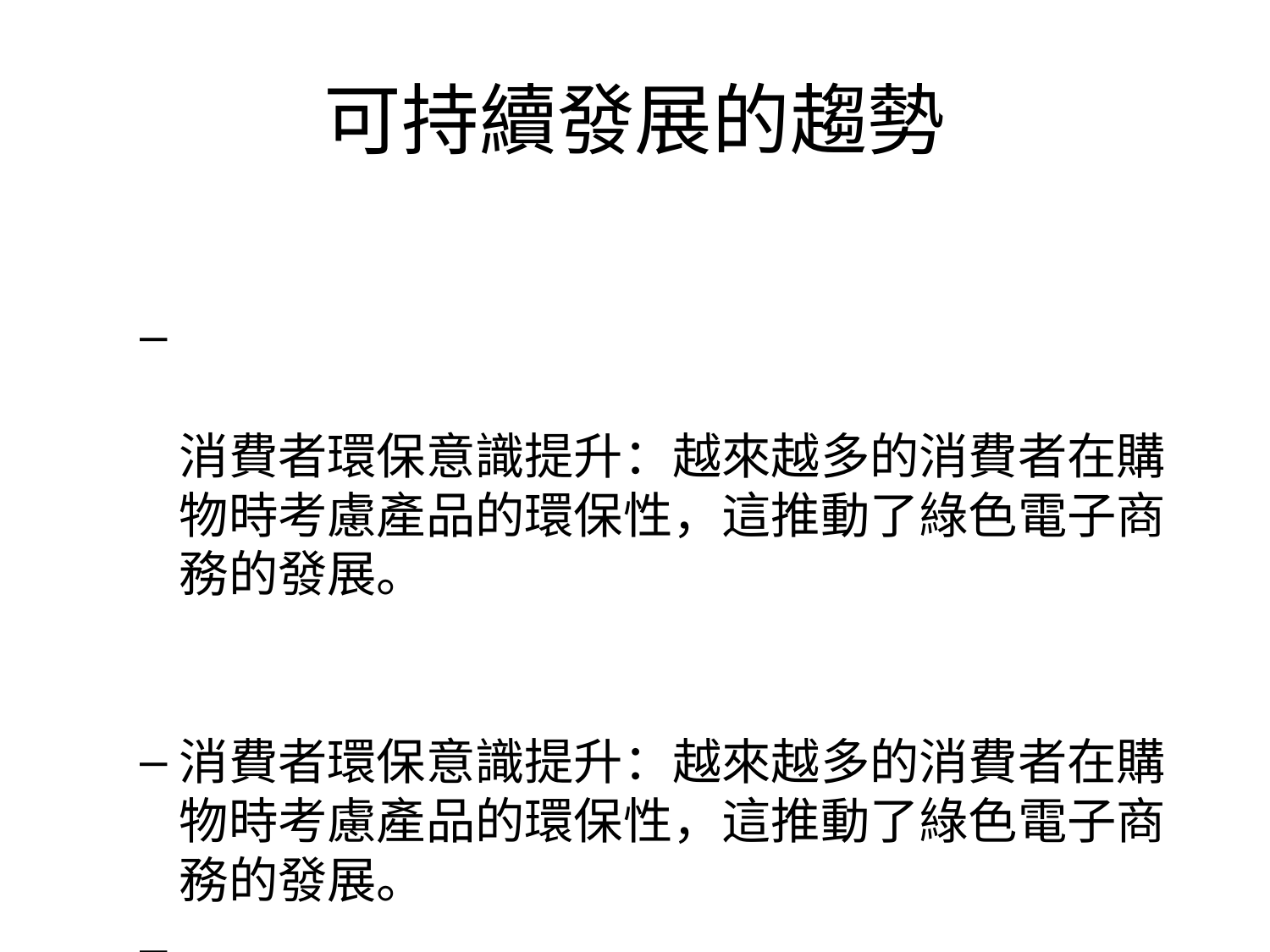

# 可持續發展的趨勢

消費者環保意識提升：越來越多的消費者在購物時考慮產品的環保性，這推動了綠色電子商務的發展。
消費者環保意識提升：越來越多的消費者在購物時考慮產品的環保性，這推動了綠色電子商務的發展。
政府政策支持：各國政府正在推出更多支持可持續發展的政策，如碳稅、綠色補貼等，推動企業採取環保措施。
政府政策支持：各國政府正在推出更多支持可持續發展的政策，如碳稅、綠色補貼等，推動企業採取環保措施。
企業社會責任：企業不僅需要追求經濟利益，還要承擔社會和環境責任，這已成為現代商業發展的重要趨勢。
企業社會責任：企業不僅需要追求經濟利益，還要承擔社會和環境責任，這已成為現代商業發展的重要趨勢。